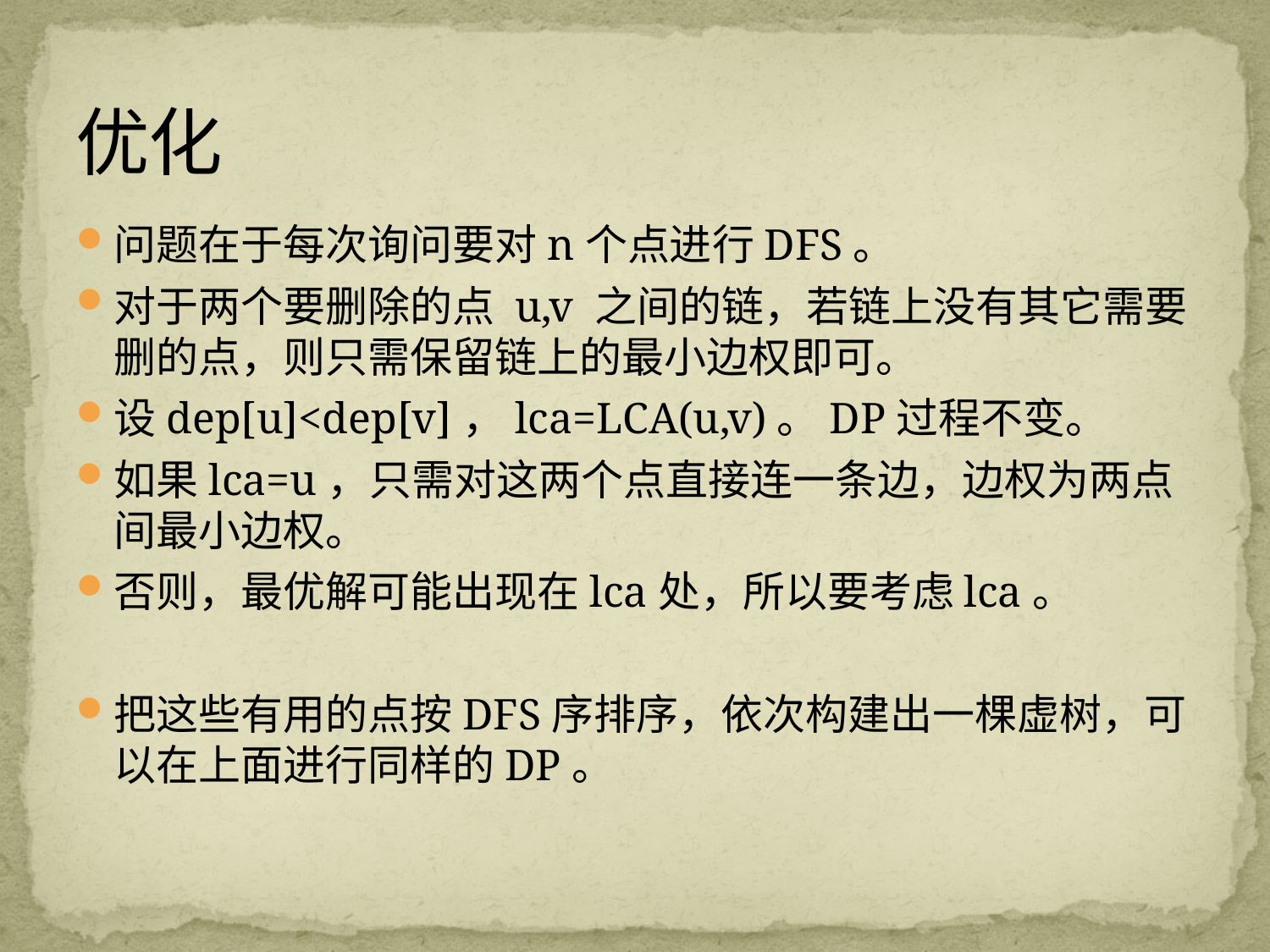

# 优化
问题在于每次询问要对n个点进行DFS。
对于两个要删除的点 u,v 之间的链，若链上没有其它需要删的点，则只需保留链上的最小边权即可。
设dep[u]<dep[v]，lca=LCA(u,v)。DP过程不变。
如果lca=u，只需对这两个点直接连一条边，边权为两点间最小边权。
否则，最优解可能出现在lca处，所以要考虑lca。

把这些有用的点按DFS序排序，依次构建出一棵虚树，可以在上面进行同样的DP。